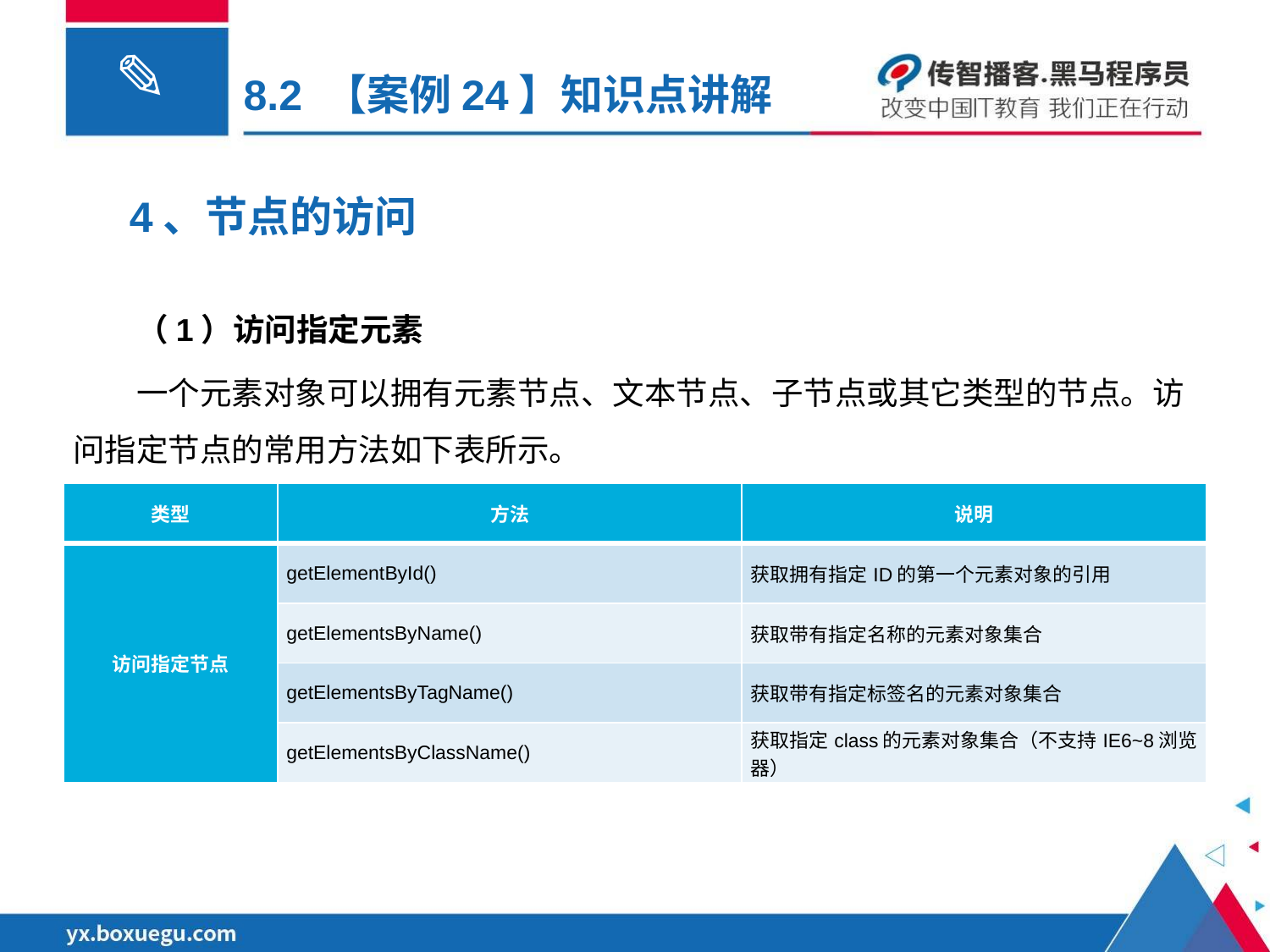

# 8.2 【案例24】知识点讲解
4、节点的访问
（1）访问指定元素
一个元素对象可以拥有元素节点、文本节点、子节点或其它类型的节点。访问指定节点的常用方法如下表所示。
| 类型 | 方法 | 说明 |
| --- | --- | --- |
| 访问指定节点 | getElementById() | 获取拥有指定ID的第一个元素对象的引用 |
|  | getElementsByName() | 获取带有指定名称的元素对象集合 |
|  | getElementsByTagName() | 获取带有指定标签名的元素对象集合 |
|  | getElementsByClassName() | 获取指定class的元素对象集合（不支持IE6~8浏览器） |